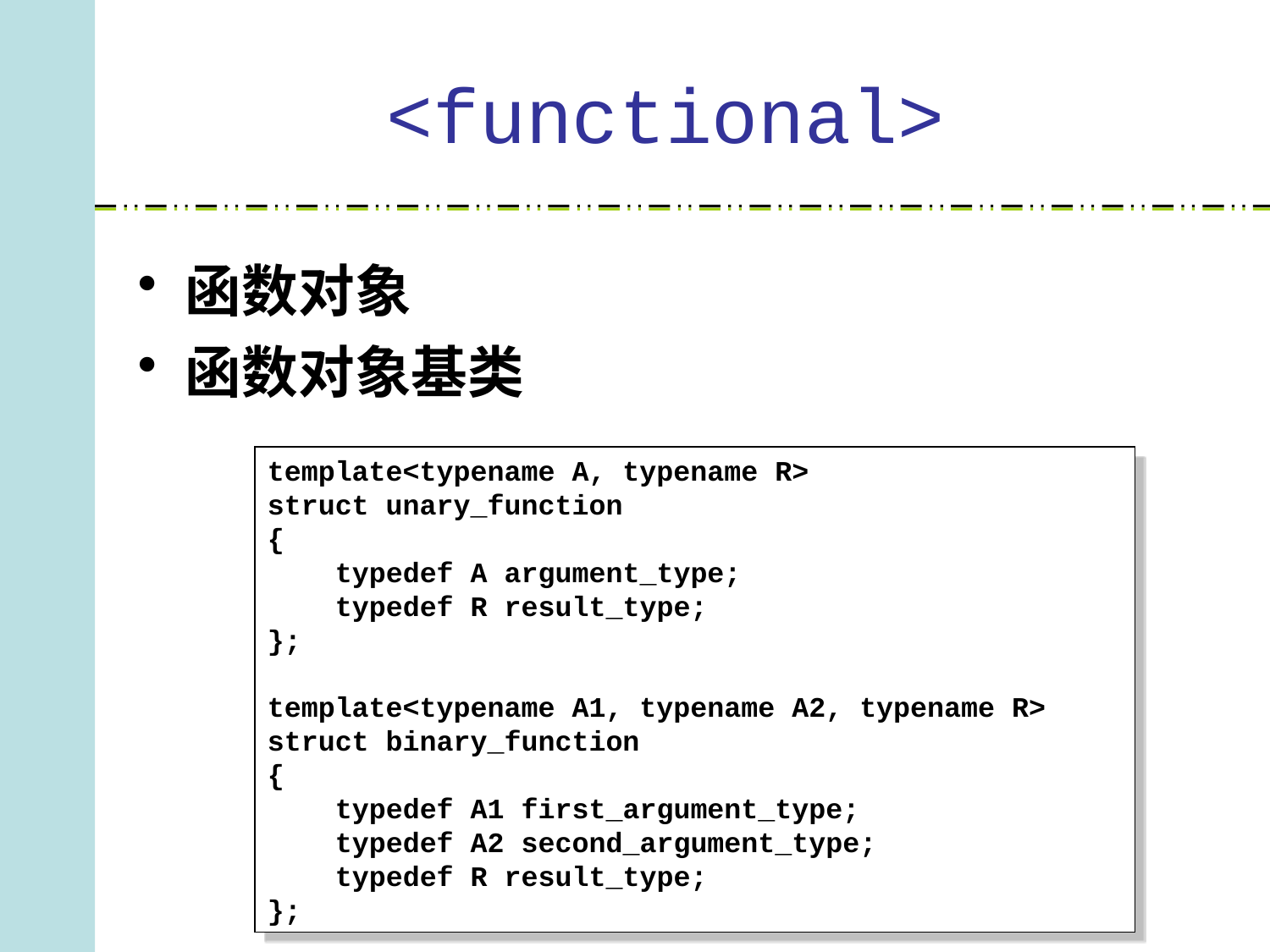

# <functional>
函数对象
函数对象基类
template<typename A, typename R>
struct unary_function
{
    typedef A argument_type;
    typedef R result_type;
};

template<typename A1, typename A2, typename R>
struct binary_function
{
    typedef A1 first_argument_type;
    typedef A2 second_argument_type;
    typedef R result_type;
};